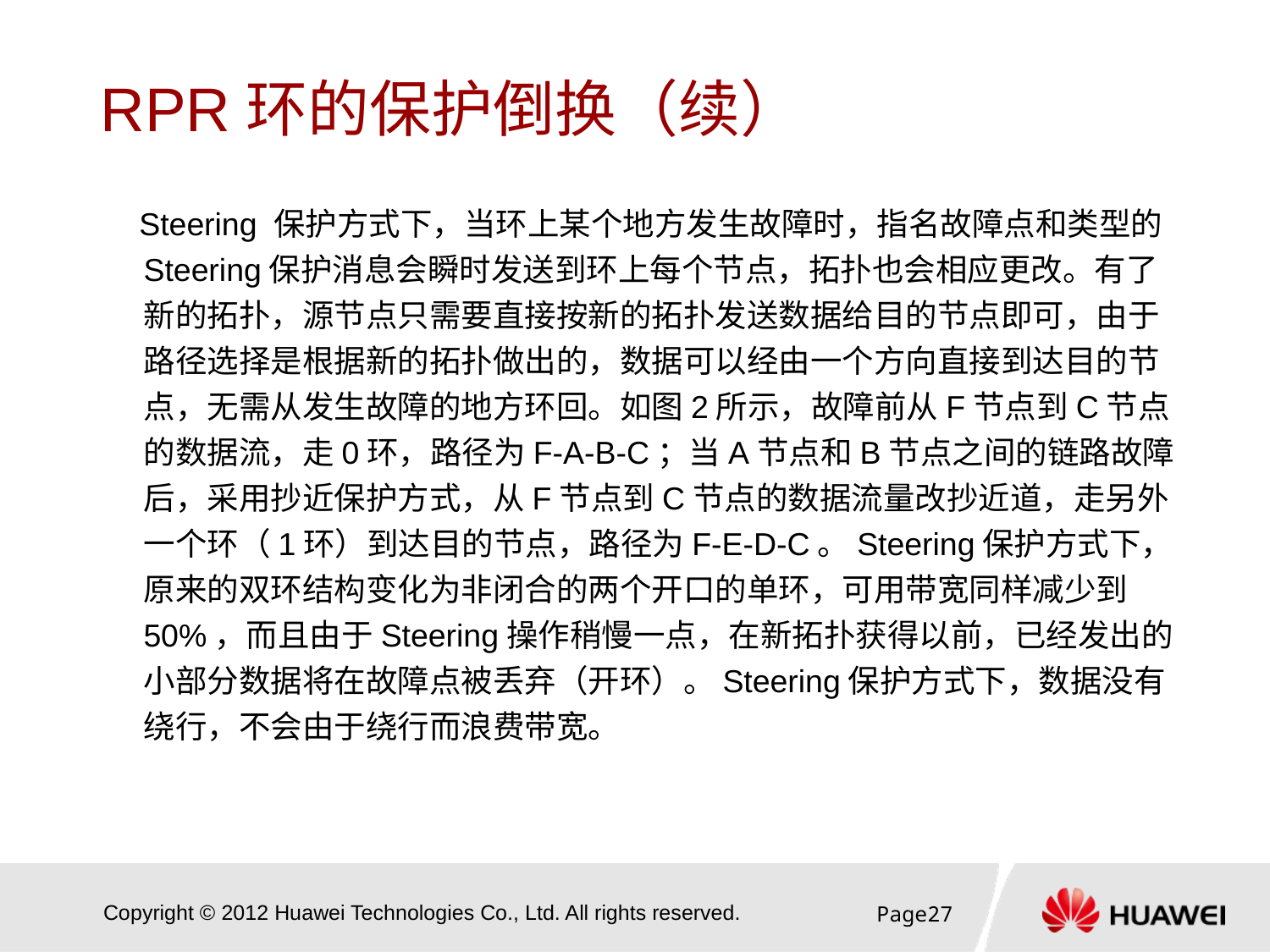

# RPR环的保护倒换（续）
Steering 保护方式下，当环上某个地方发生故障时，指名故障点和类型的Steering保护消息会瞬时发送到环上每个节点，拓扑也会相应更改。有了新的拓扑，源节点只需要直接按新的拓扑发送数据给目的节点即可，由于路径选择是根据新的拓扑做出的，数据可以经由一个方向直接到达目的节点，无需从发生故障的地方环回。如图2所示，故障前从F节点到C节点的数据流，走0环，路径为F-A-B-C；当A节点和B节点之间的链路故障后，采用抄近保护方式，从F节点到C节点的数据流量改抄近道，走另外一个环（1环）到达目的节点，路径为F-E-D-C。Steering保护方式下，原来的双环结构变化为非闭合的两个开口的单环，可用带宽同样减少到50%，而且由于Steering操作稍慢一点，在新拓扑获得以前，已经发出的小部分数据将在故障点被丢弃（开环）。Steering保护方式下，数据没有绕行，不会由于绕行而浪费带宽。
Page27